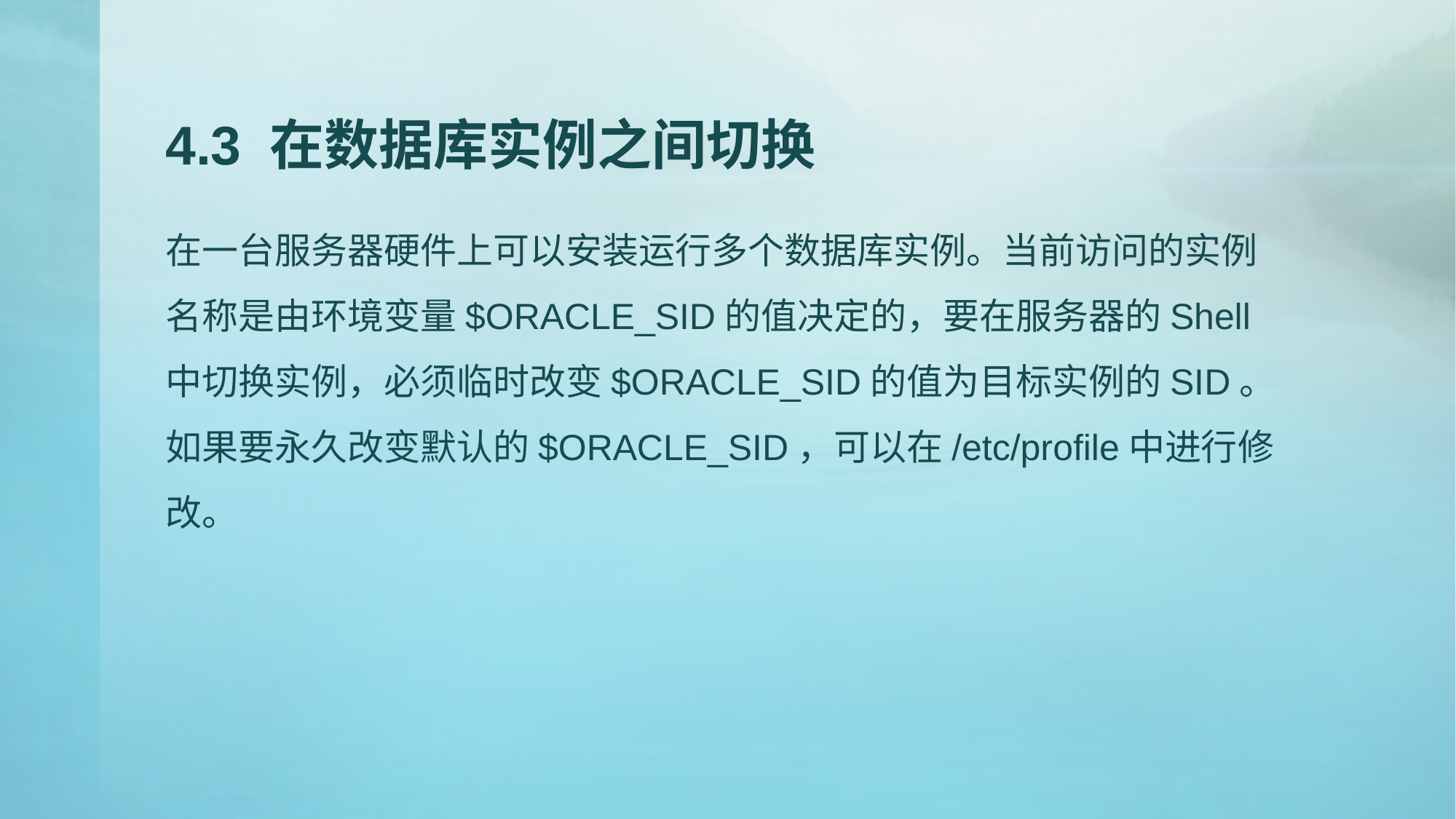

# 4.3 在数据库实例之间切换
在一台服务器硬件上可以安装运行多个数据库实例。当前访问的实例名称是由环境变量$ORACLE_SID的值决定的，要在服务器的Shell中切换实例，必须临时改变$ORACLE_SID的值为目标实例的SID。如果要永久改变默认的$ORACLE_SID，可以在/etc/profile中进行修改。